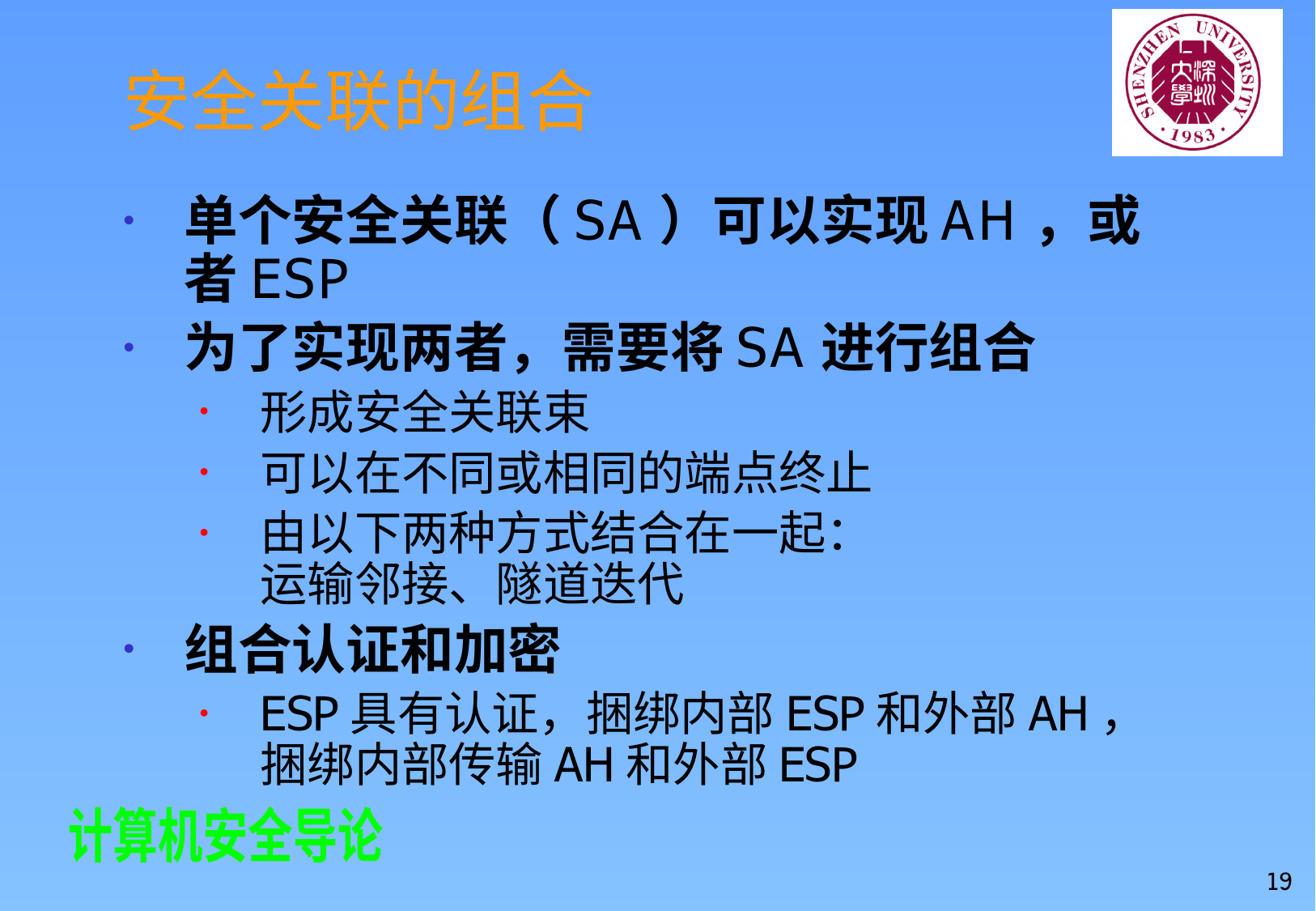

# 安全关联的组合
单个安全关联（SA）可以实现AH，或者ESP
为了实现两者，需要将SA进行组合
形成安全关联束
可以在不同或相同的端点终止
由以下两种方式结合在一起：
运输邻接、隧道迭代
组合认证和加密
ESP具有认证，捆绑内部ESP和外部AH，捆绑内部传输AH和外部ESP
19